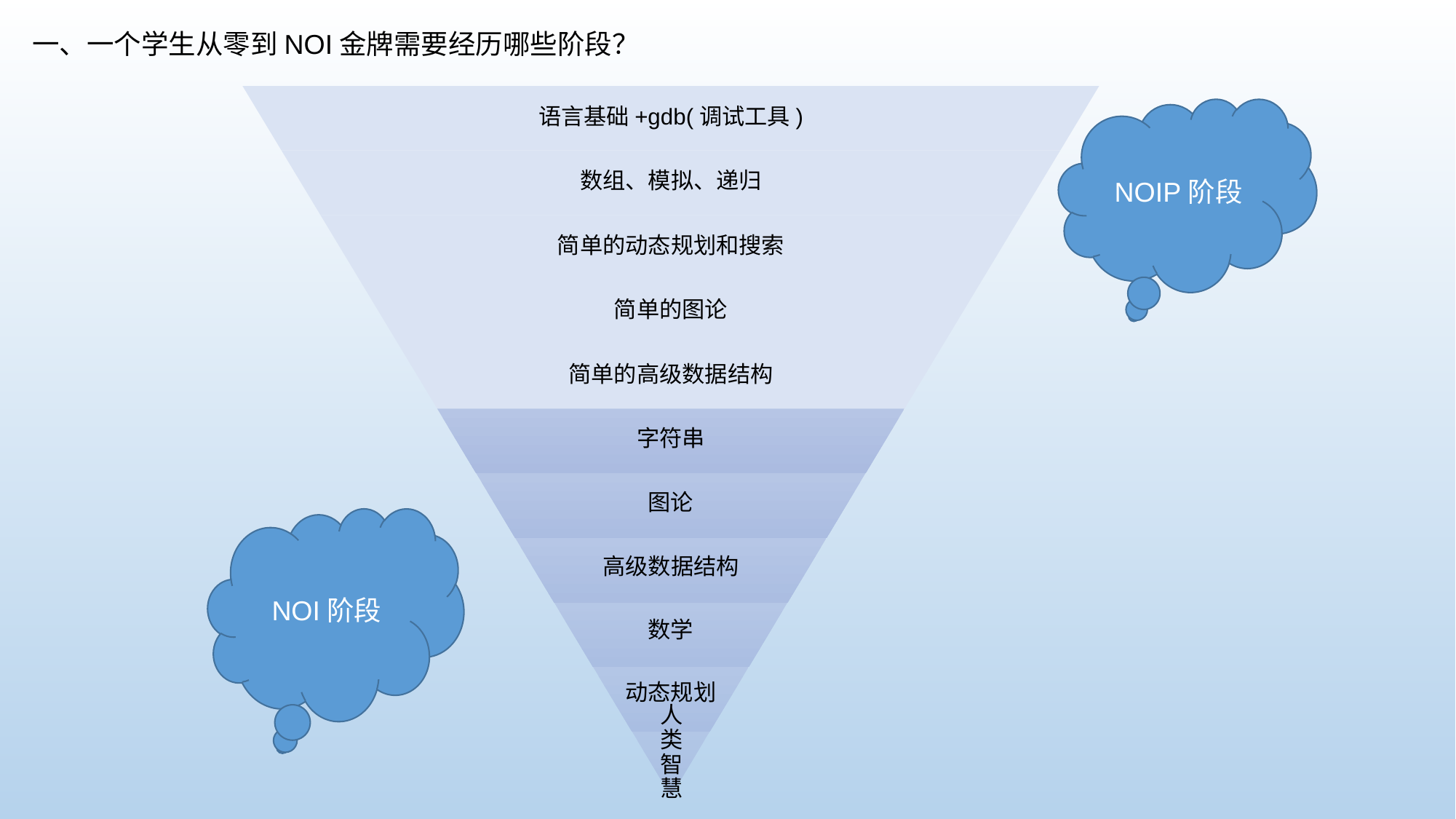

一、一个学生从零到NOI金牌需要经历哪些阶段？
语言基础+gdb(调试工具)
数组、模拟、递归
简单的动态规划和搜索
简单的图论
简单的高级数据结构
字符串
图论
高级数据结构
数学
动态规划
人类智慧
NOIP阶段
NOI阶段